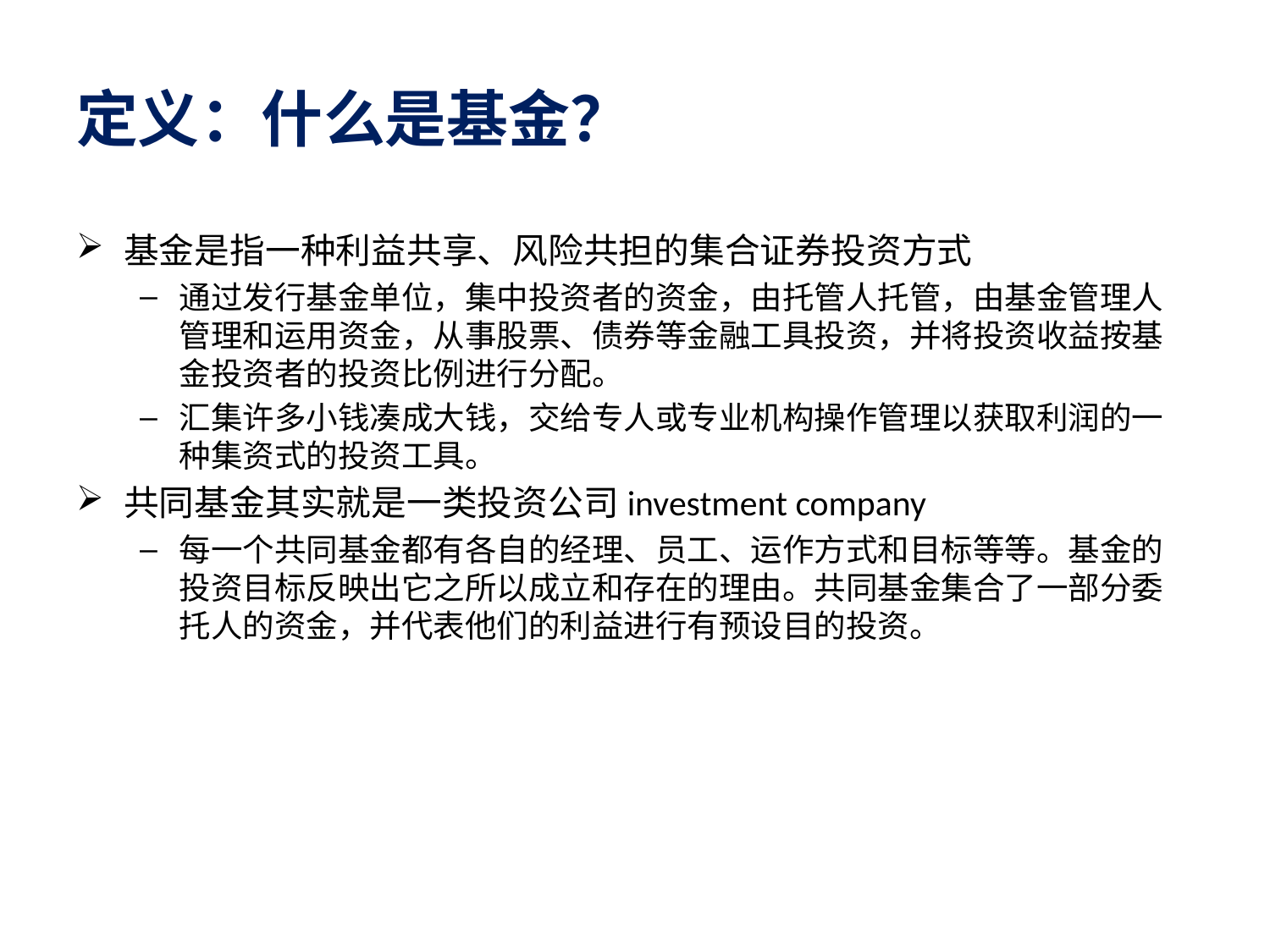

定义：什么是基金？
基金是指一种利益共享、风险共担的集合证券投资方式
通过发行基金单位，集中投资者的资金，由托管人托管，由基金管理人管理和运用资金，从事股票、债券等金融工具投资，并将投资收益按基金投资者的投资比例进行分配。
汇集许多小钱凑成大钱，交给专人或专业机构操作管理以获取利润的一种集资式的投资工具。
共同基金其实就是一类投资公司investment company
每一个共同基金都有各自的经理、员工、运作方式和目标等等。基金的投资目标反映出它之所以成立和存在的理由。共同基金集合了一部分委托人的资金，并代表他们的利益进行有预设目的投资。